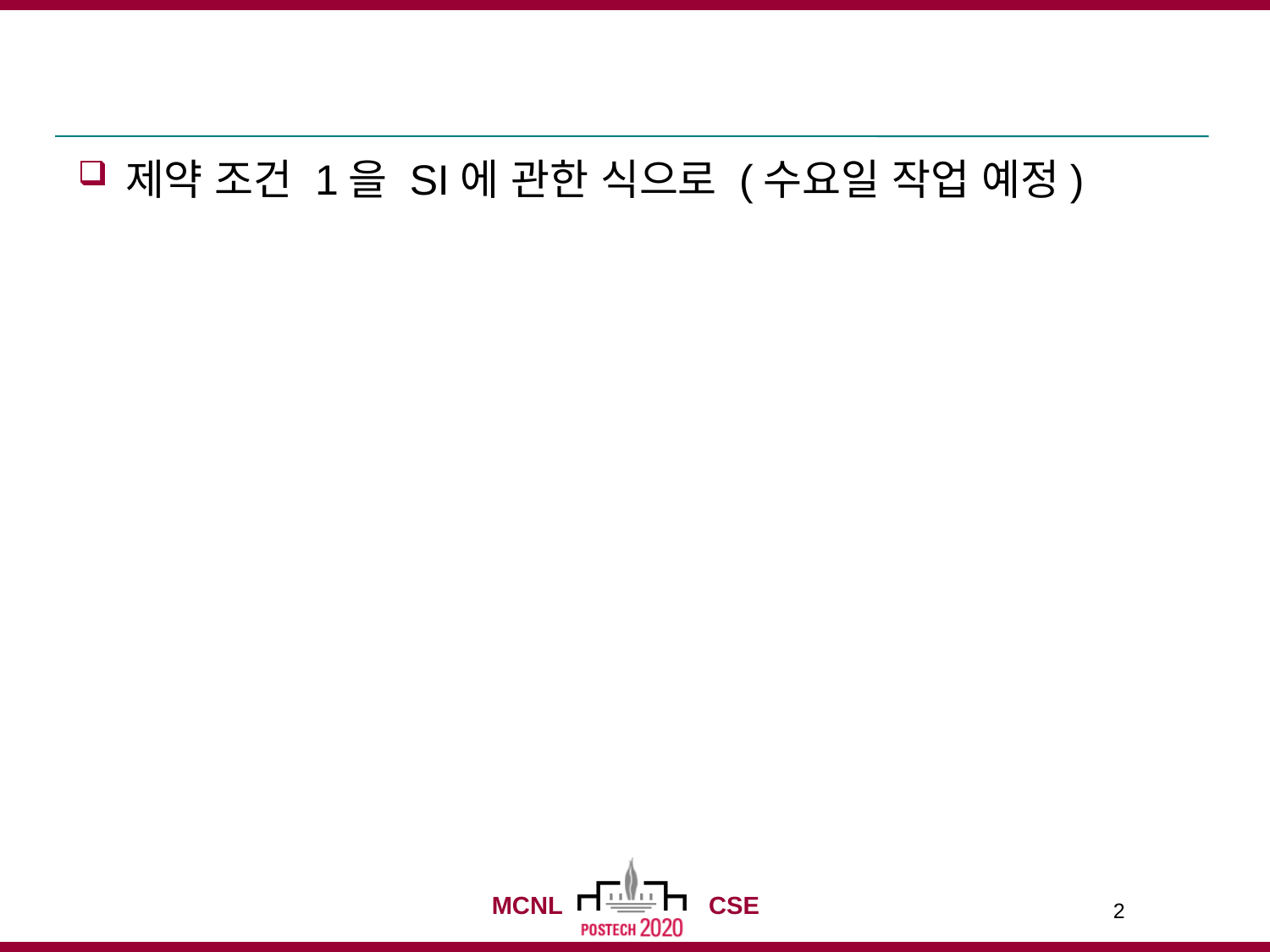

#
제약 조건 1을 SI에 관한 식으로 (수요일 작업 예정)
2